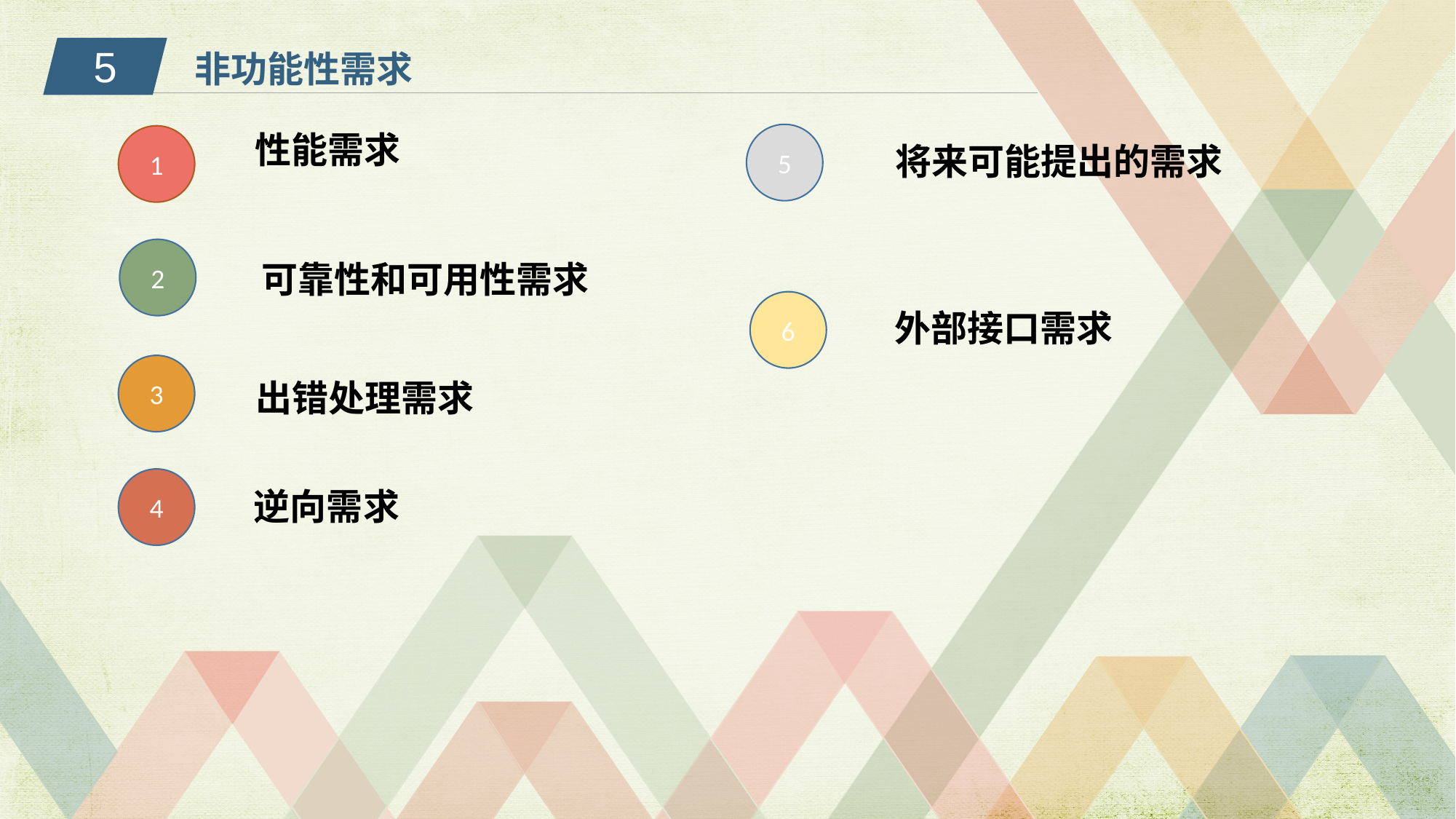

5

非功能性需求

 性能需求
5
1

将来可能提出的需求

2
 可靠性和可用性需求
6
外部接口需求

3
出错处理需求
4
逆向需求